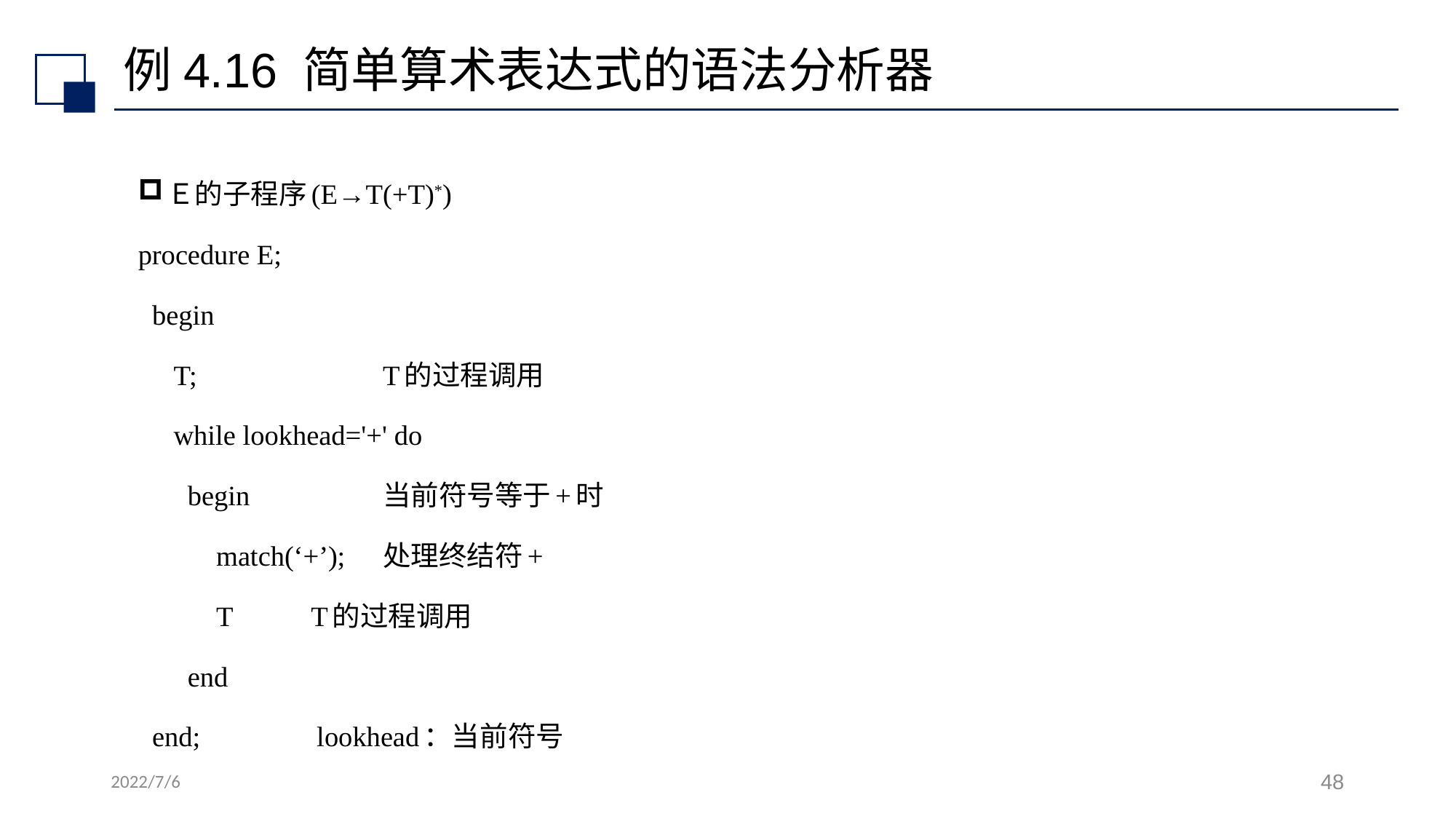

# 例4.16 简单算术表达式的语法分析器
Ｅ的子程序(E→T(+T)*)
procedure E;
  begin
     T;            	 	T的过程调用
     while lookhead='+' do
       begin             	当前符号等于+时
           match(‘+’);   	处理终结符+
           T          	T的过程调用
       end
  end;		           lookhead：当前符号
2022/7/6
48